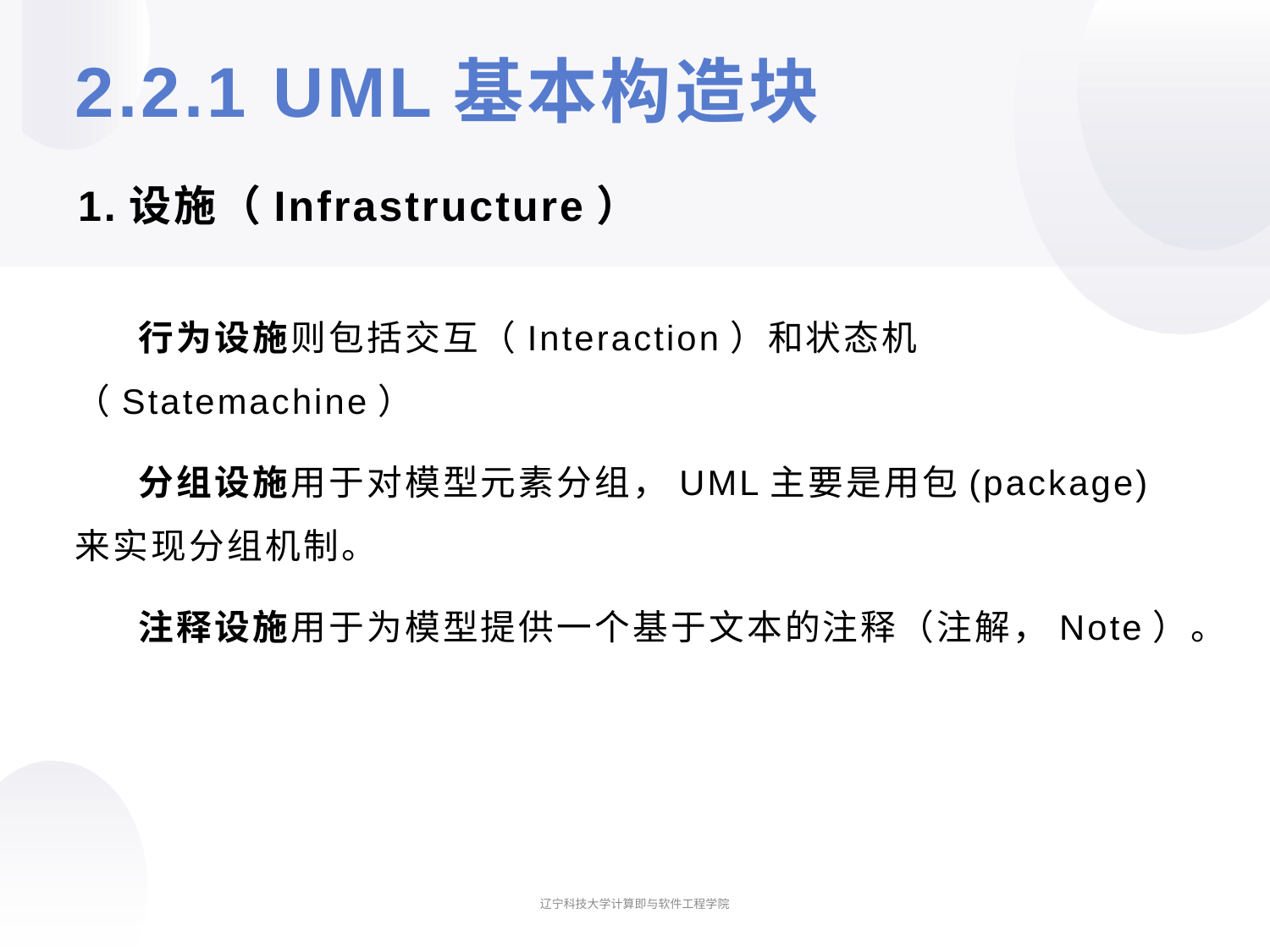

# 2.2.1 UML基本构造块
1.设施（Infrastructure）

行为设施则包括交互（Interaction）和状态机（Statemachine）
分组设施用于对模型元素分组，UML主要是用包(package)来实现分组机制。
注释设施用于为模型提供一个基于文本的注释（注解，Note）。

辽宁科技大学计算即与软件工程学院
35